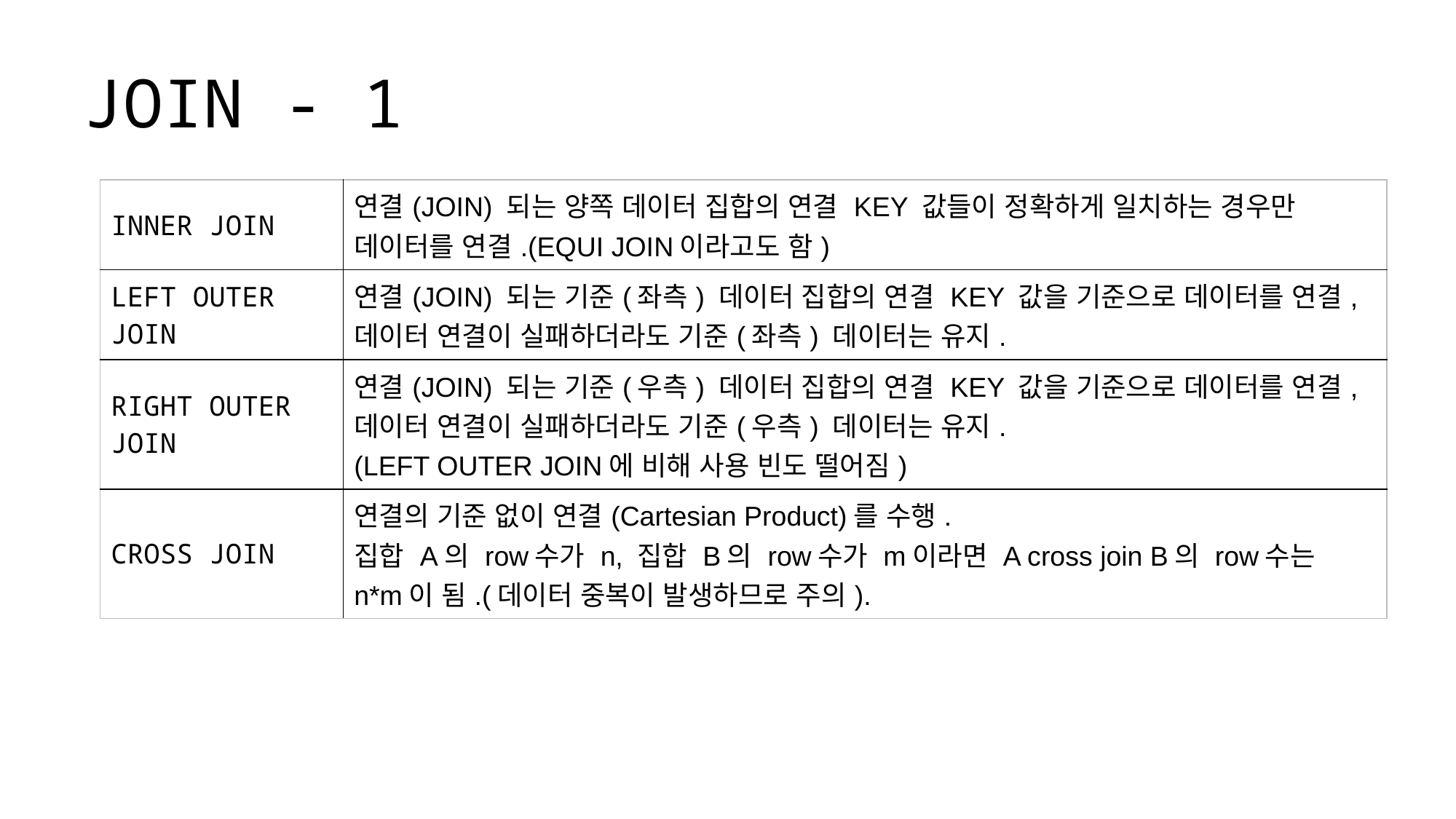

# JOIN - 1
| INNER JOIN | 연결(JOIN) 되는 양쪽 데이터 집합의 연결 KEY 값들이 정확하게 일치하는 경우만 데이터를 연결.(EQUI JOIN이라고도 함) |
| --- | --- |
| LEFT OUTER JOIN | 연결(JOIN) 되는 기준(좌측) 데이터 집합의 연결 KEY 값을 기준으로 데이터를 연결, 데이터 연결이 실패하더라도 기준(좌측) 데이터는 유지. |
| RIGHT OUTER JOIN | 연결(JOIN) 되는 기준(우측) 데이터 집합의 연결 KEY 값을 기준으로 데이터를 연결, 데이터 연결이 실패하더라도 기준(우측) 데이터는 유지. (LEFT OUTER JOIN에 비해 사용 빈도 떨어짐) |
| CROSS JOIN | 연결의 기준 없이 연결(Cartesian Product)를 수행. 집합 A의 row수가 n, 집합 B의 row수가 m이라면 A cross join B의 row수는 n\*m이 됨.(데이터 중복이 발생하므로 주의). |